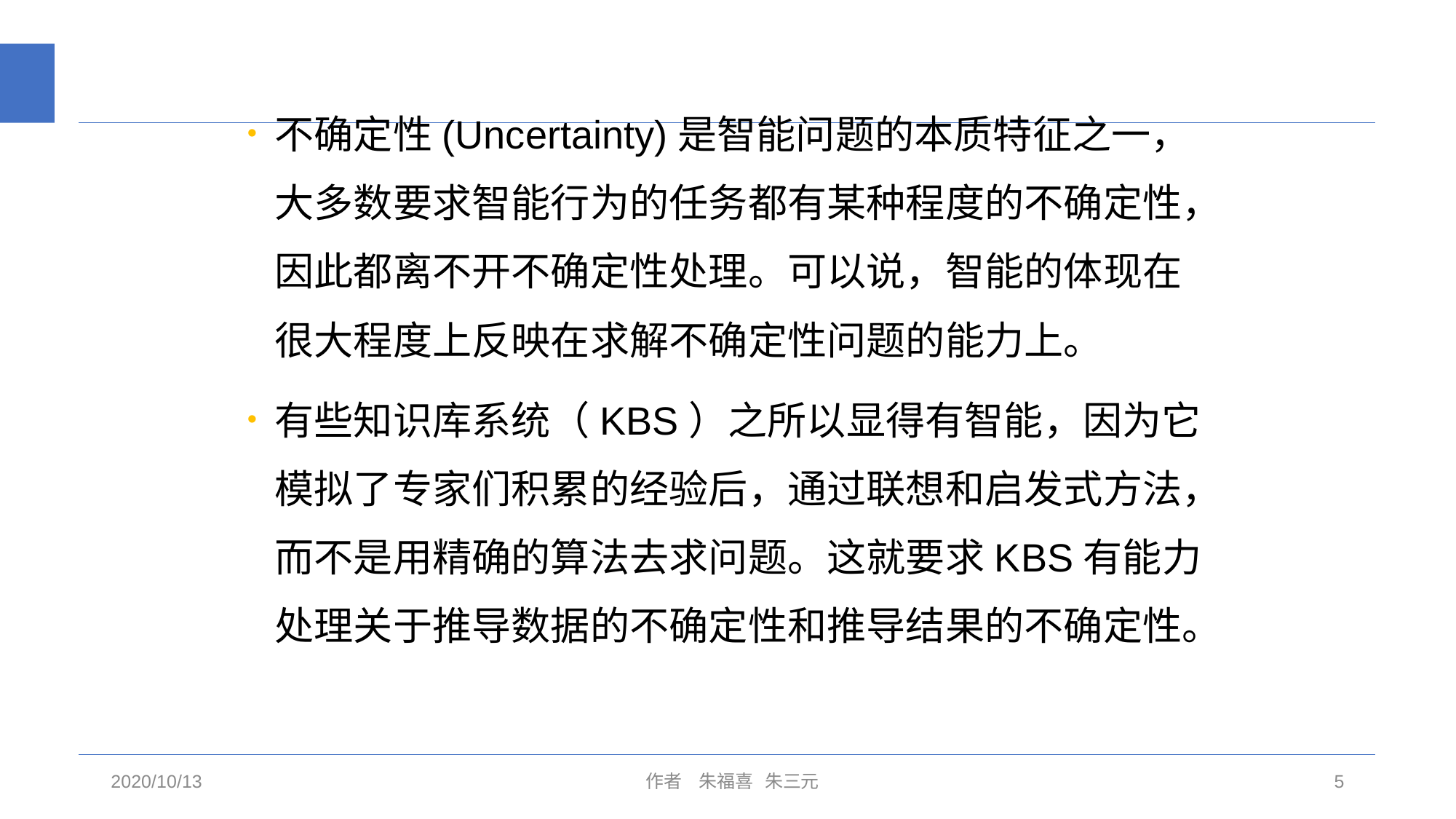

不确定性(Uncertainty)是智能问题的本质特征之一，大多数要求智能行为的任务都有某种程度的不确定性，因此都离不开不确定性处理。可以说，智能的体现在很大程度上反映在求解不确定性问题的能力上。
有些知识库系统（KBS）之所以显得有智能，因为它模拟了专家们积累的经验后，通过联想和启发式方法，而不是用精确的算法去求问题。这就要求KBS有能力处理关于推导数据的不确定性和推导结果的不确定性。
2020/10/13
 作者   朱福喜  朱三元
5